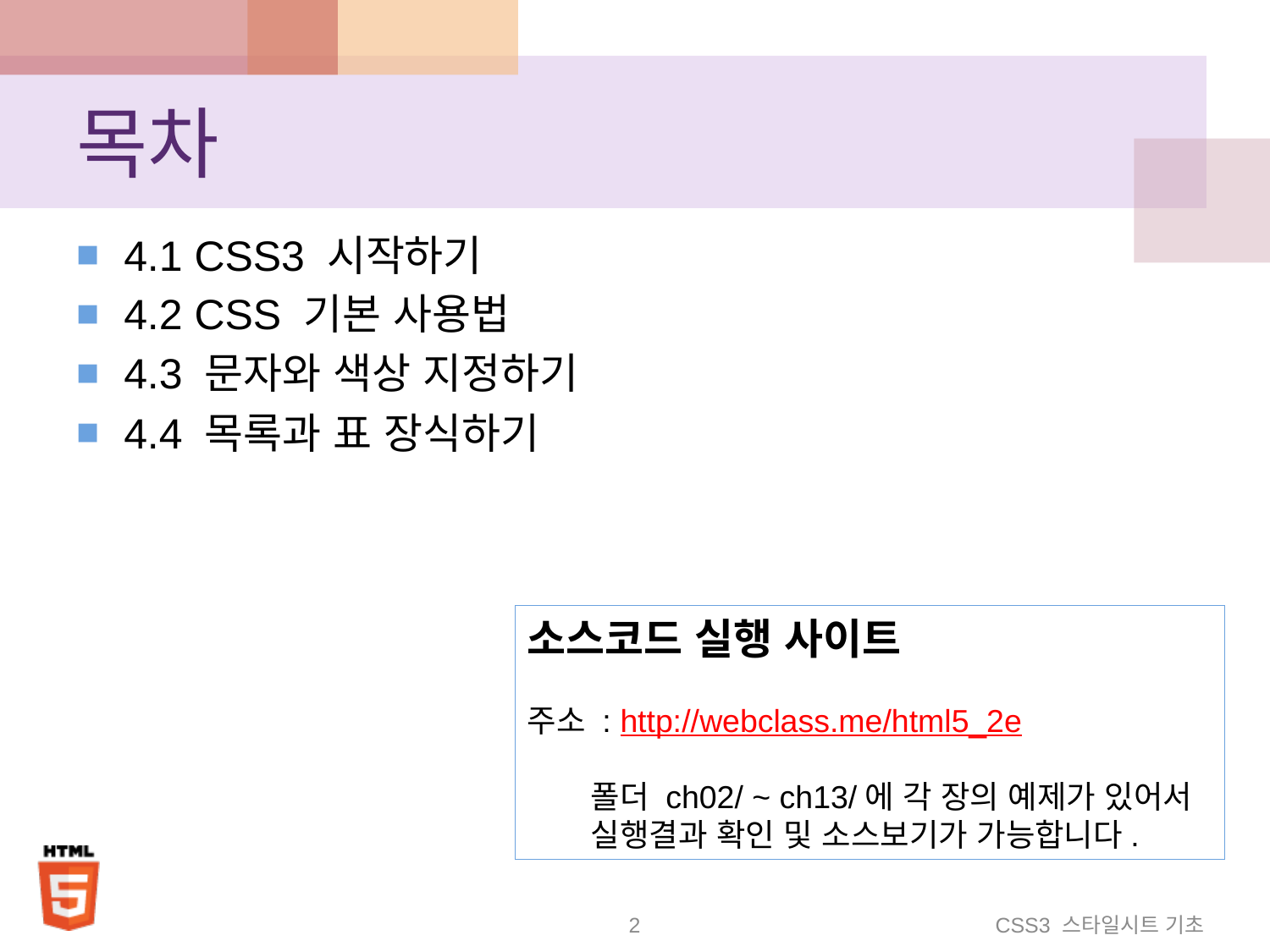

# 목차
4.1 CSS3 시작하기
4.2 CSS 기본 사용법
4.3 문자와 색상 지정하기
4.4 목록과 표 장식하기
소스코드 실행 사이트

주소 : http://webclass.me/html5_2e

폴더 ch02/ ~ ch13/에 각 장의 예제가 있어서 실행결과 확인 및 소스보기가 가능합니다.
2
CSS3 스타일시트 기초